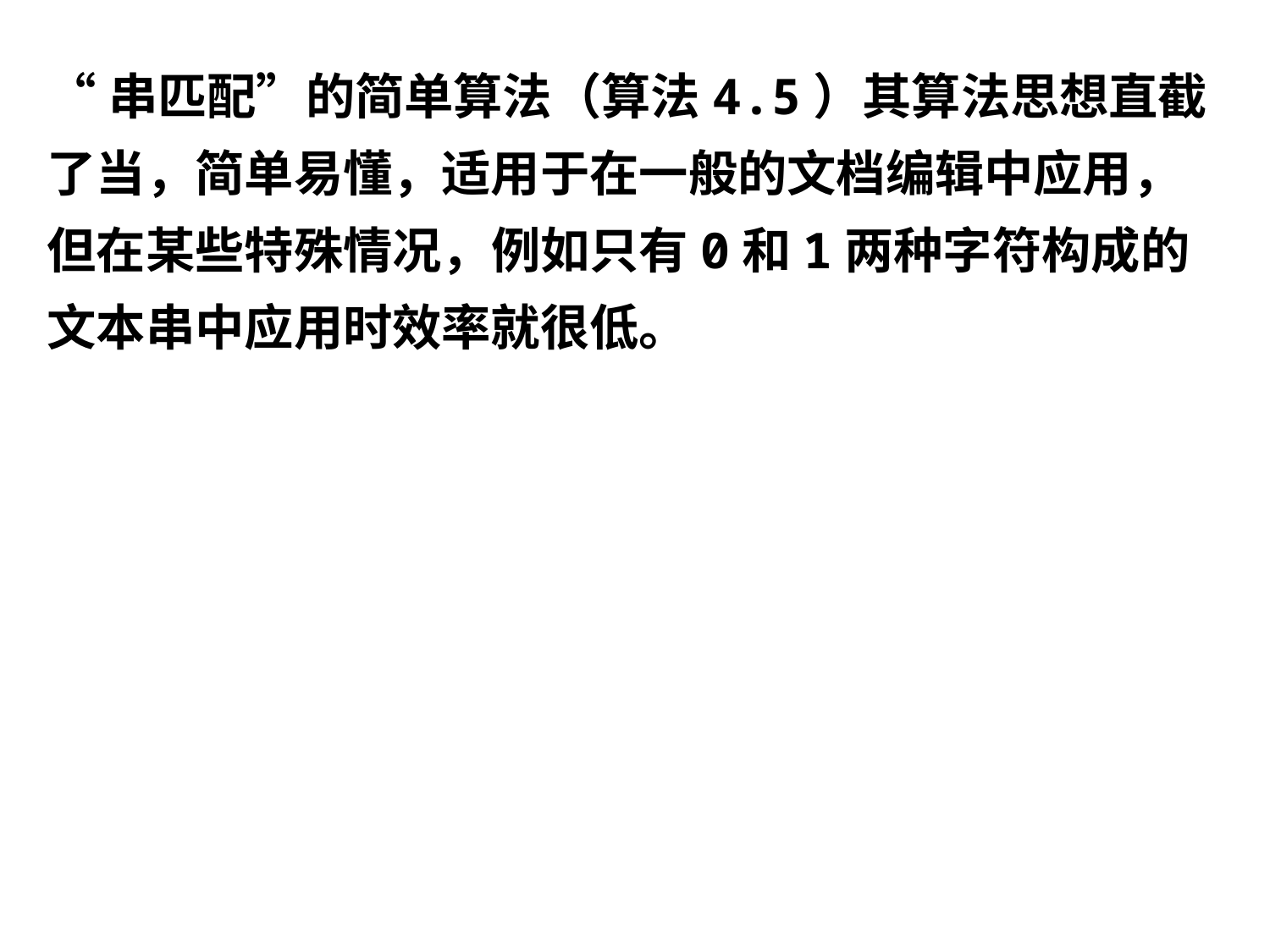

“串匹配”的简单算法（算法4.5）其算法思想直截了当，简单易懂，适用于在一般的文档编辑中应用，但在某些特殊情况，例如只有0和1两种字符构成的文本串中应用时效率就很低。